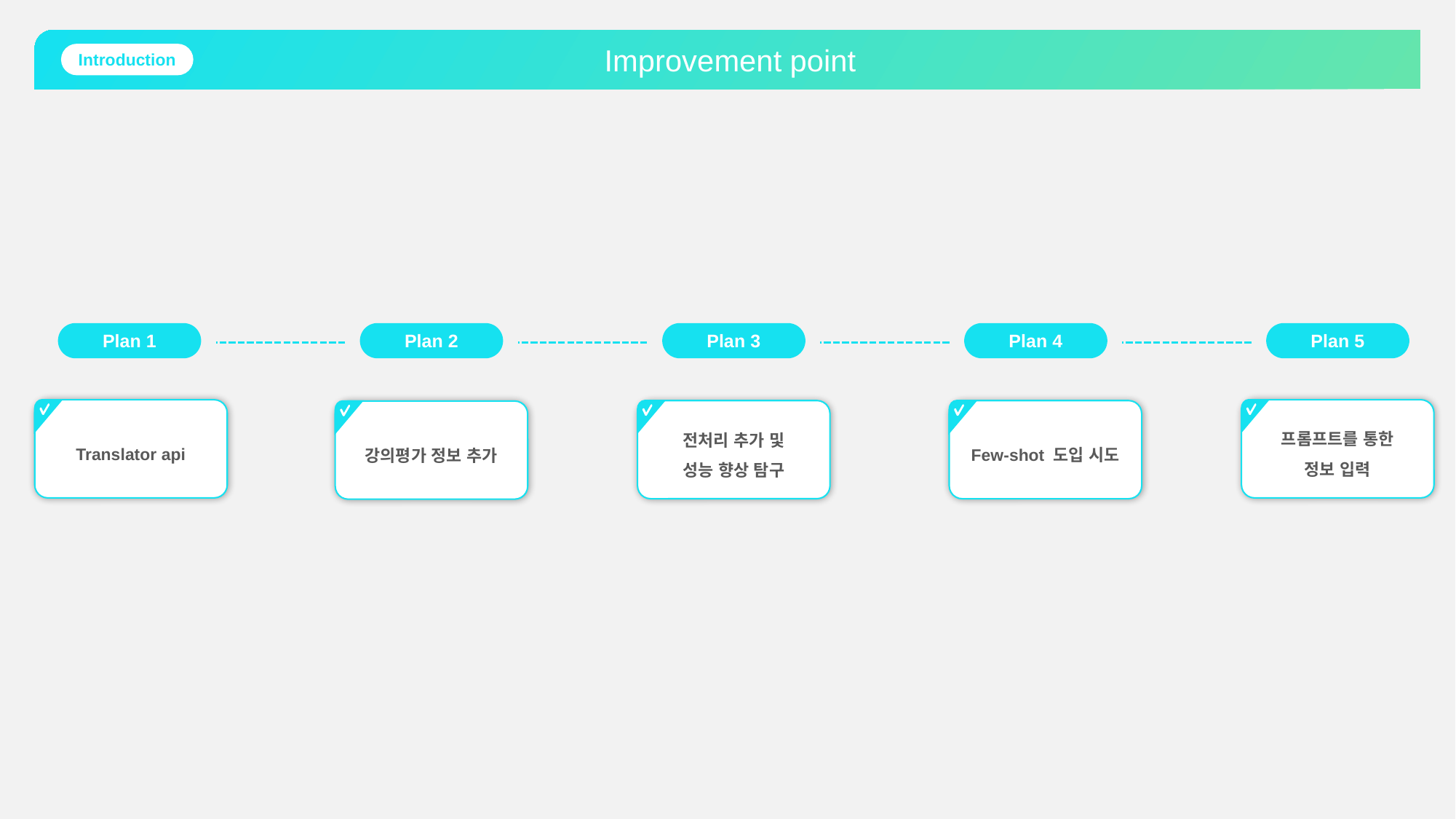

Improvement point
Introduction
Plan 5
Plan 1
Plan 2
Plan 3
Plan 4
Translator api

프롬프트를 통한
정보 입력

전처리 추가 및
성능 향상 탐구

Few-shot 도입 시도

강의평가 정보 추가